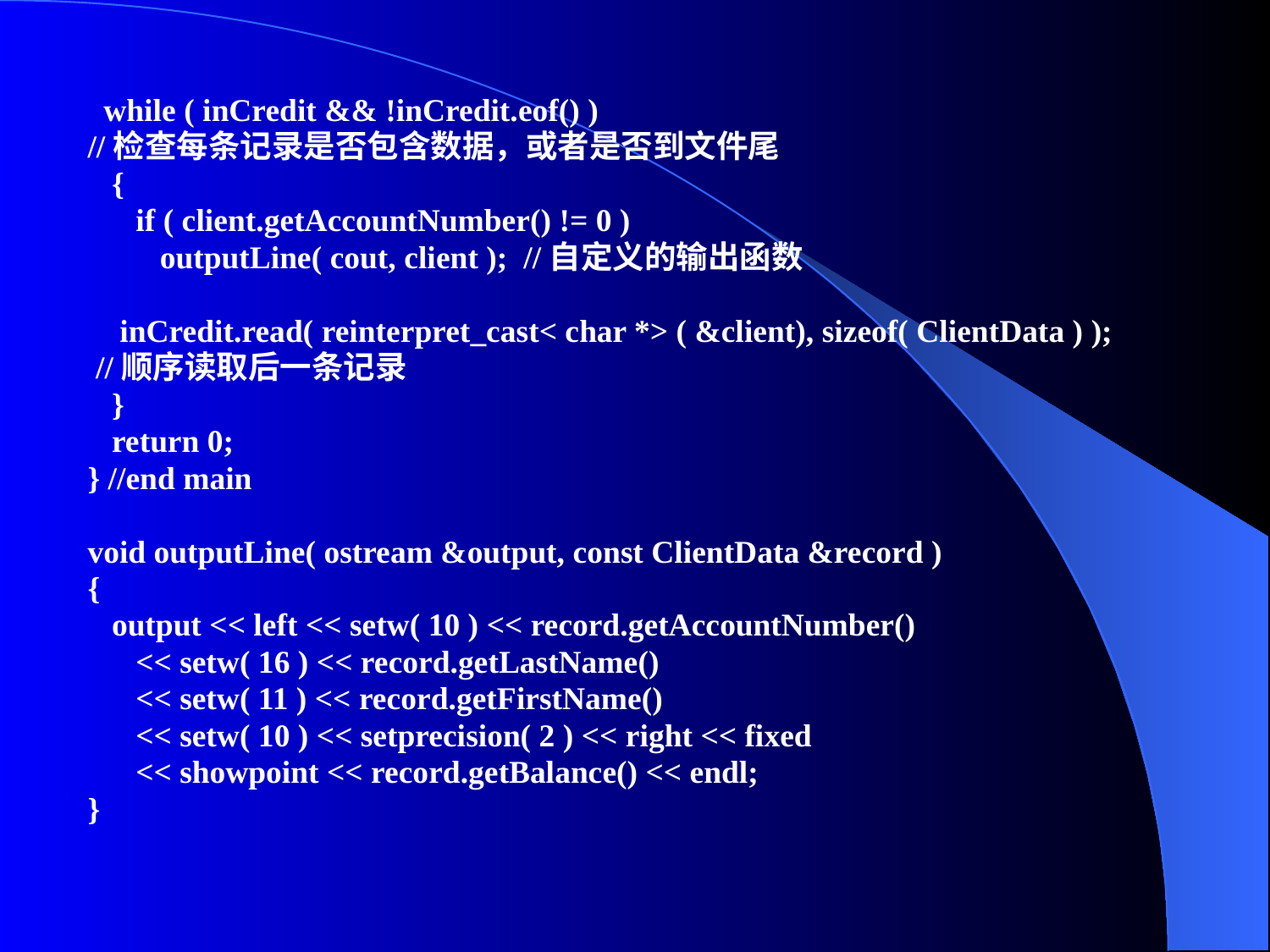

while ( inCredit && !inCredit.eof() )
//检查每条记录是否包含数据，或者是否到文件尾
   {
      if ( client.getAccountNumber() != 0 )
         outputLine( cout, client );  //自定义的输出函数

    inCredit.read( reinterpret_cast< char *> ( &client), sizeof( ClientData ) );
 //顺序读取后一条记录
   }
   return 0;
} //end main

void outputLine( ostream &output, const ClientData &record )
{
   output << left << setw( 10 ) << record.getAccountNumber()
      << setw( 16 ) << record.getLastName()
      << setw( 11 ) << record.getFirstName()
      << setw( 10 ) << setprecision( 2 ) << right << fixed
      << showpoint << record.getBalance() << endl;
}